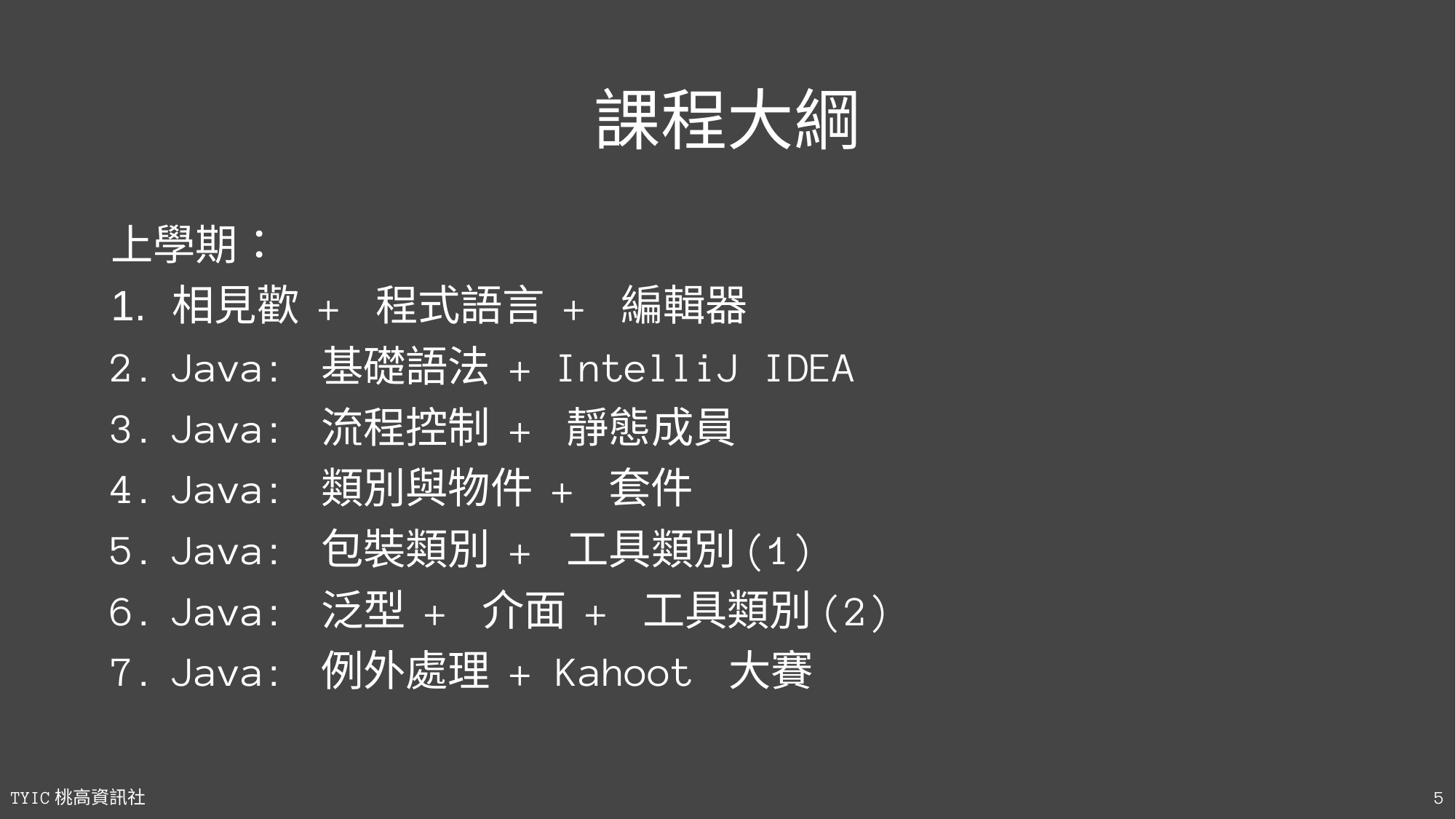

# 課程大綱
上學期：
相見歡 + 程式語言 + 編輯器
Java: 基礎語法 + IntelliJ IDEA
Java: 流程控制 + 靜態成員
Java: 類別與物件 + 套件
Java: 包裝類別 + 工具類別(1)
Java: 泛型 + 介面 + 工具類別(2)
Java: 例外處理 + Kahoot 大賽